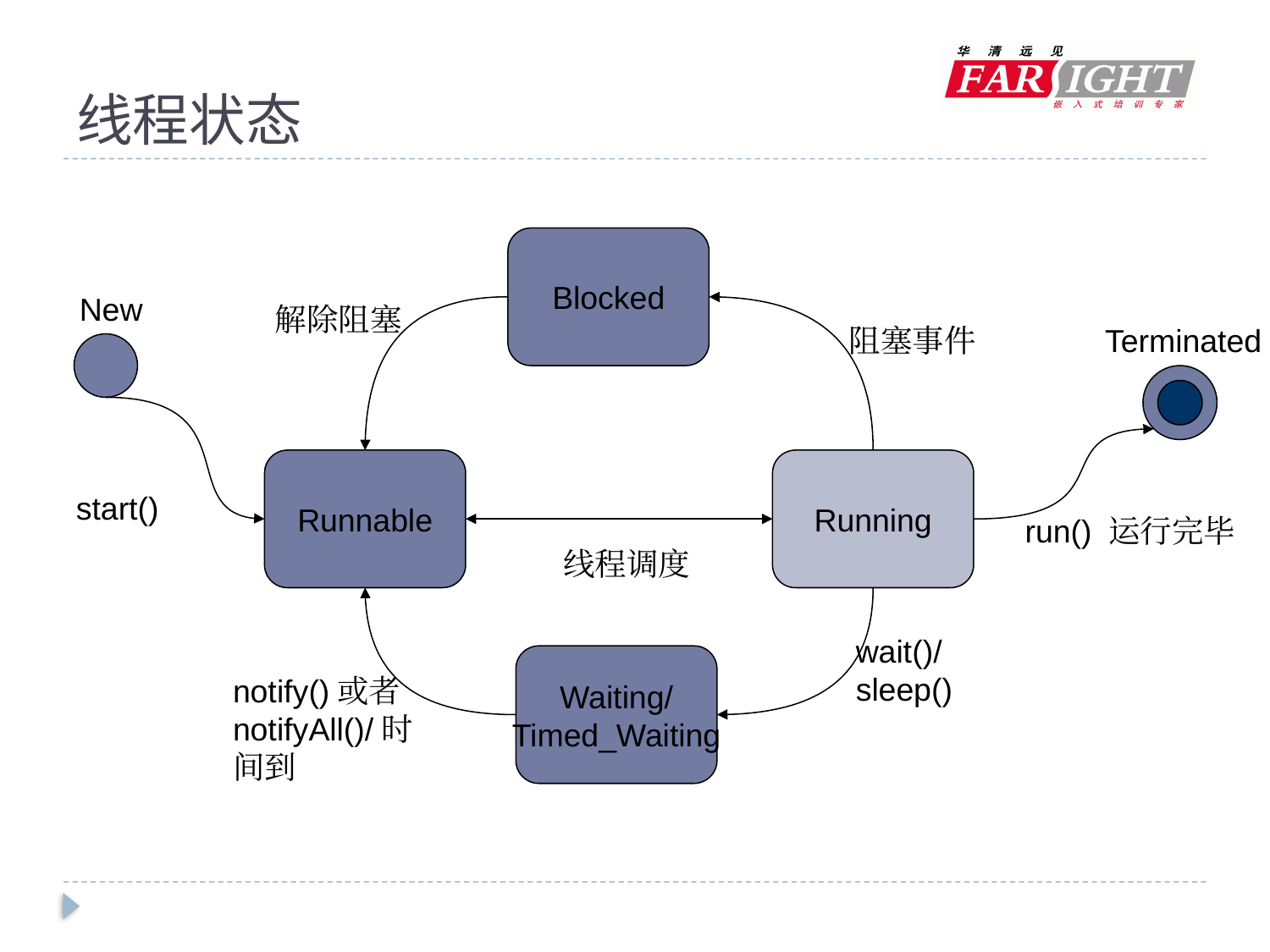

# 线程状态
Blocked
New
解除阻塞
阻塞事件
Terminated

Runnable
Running
start()
run() 运行完毕
线程调度
wait()/sleep()
Waiting/
Timed_Waiting
notify()或者notifyAll()/时间到